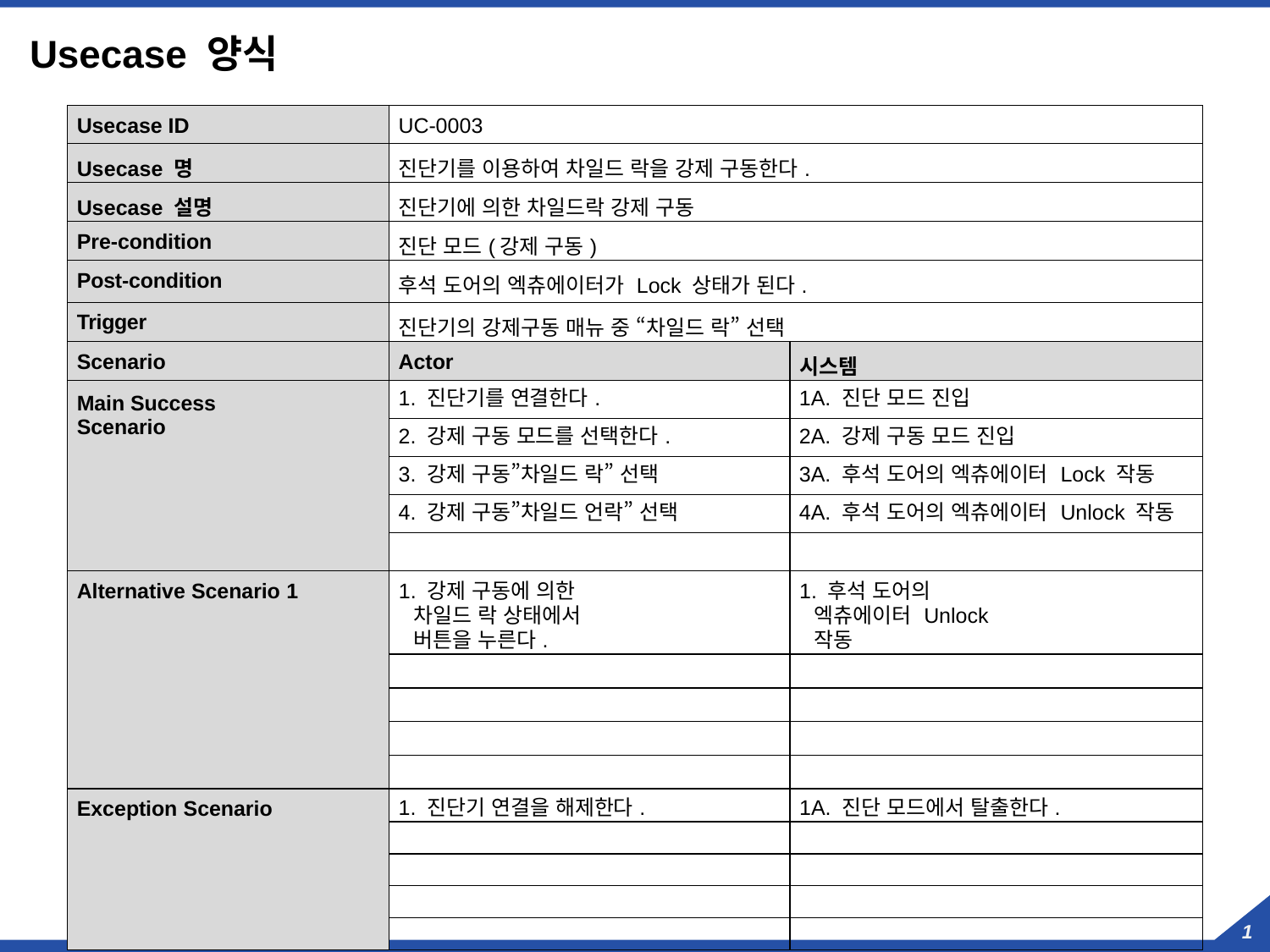

# Usecase 양식
| Usecase ID | UC-0003 |  |
| --- | --- | --- |
| Usecase 명 | 진단기를 이용하여 차일드 락을 강제 구동한다. |  |
| Usecase 설명 | 진단기에 의한 차일드락 강제 구동 |  |
| Pre-condition | 진단 모드(강제 구동) |  |
| Post-condition | 후석 도어의 엑츄에이터가 Lock 상태가 된다. |  |
| Trigger | 진단기의 강제구동 매뉴 중 “차일드 락” 선택 |  |
| Scenario | Actor | 시스템 |
| Main Success Scenario | 1. 진단기를 연결한다. | 1A. 진단 모드 진입 |
|  | 2. 강제 구동 모드를 선택한다. | 2A. 강제 구동 모드 진입 |
|  | 3. 강제 구동”차일드 락” 선택 | 3A. 후석 도어의 엑츄에이터 Lock 작동 |
|  | 4. 강제 구동”차일드 언락” 선택 | 4A. 후석 도어의 엑츄에이터 Unlock 작동 |
|  |  |  |
| Alternative Scenario 1 | 1. 강제 구동에 의한 차일드 락 상태에서 버튼을 누른다. | 1. 후석 도어의 엑츄에이터 Unlock 작동 |
|  |  |  |
|  |  |  |
|  |  |  |
|  |  |  |
| Exception Scenario | 1. 진단기 연결을 해제한다. | 1A. 진단 모드에서 탈출한다. |
|  |  |  |
|  |  |  |
|  |  |  |
|  |  |  |